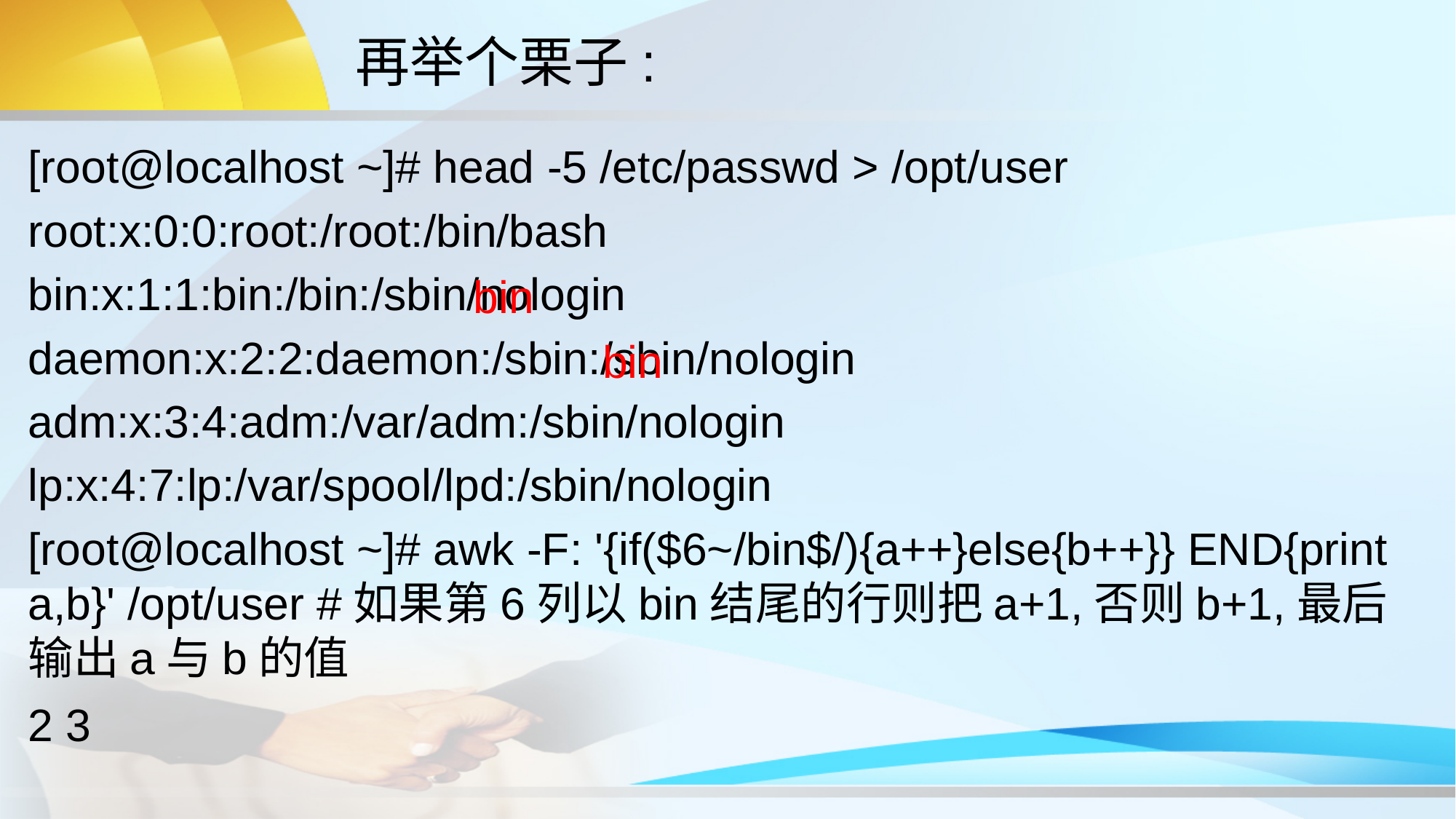

# 再举个栗子:
[root@localhost ~]# head -5 /etc/passwd > /opt/user
root:x:0:0:root:/root:/bin/bash
bin:x:1:1:bin:/bin:/sbin/nologin
daemon:x:2:2:daemon:/sbin:/sbin/nologin
adm:x:3:4:adm:/var/adm:/sbin/nologin
lp:x:4:7:lp:/var/spool/lpd:/sbin/nologin
[root@localhost ~]# awk -F: '{if($6~/bin$/){a++}else{b++}} END{print a,b}' /opt/user #如果第6列以bin结尾的行则把a+1,否则b+1,最后输出a与b的值
2 3
bin
bin